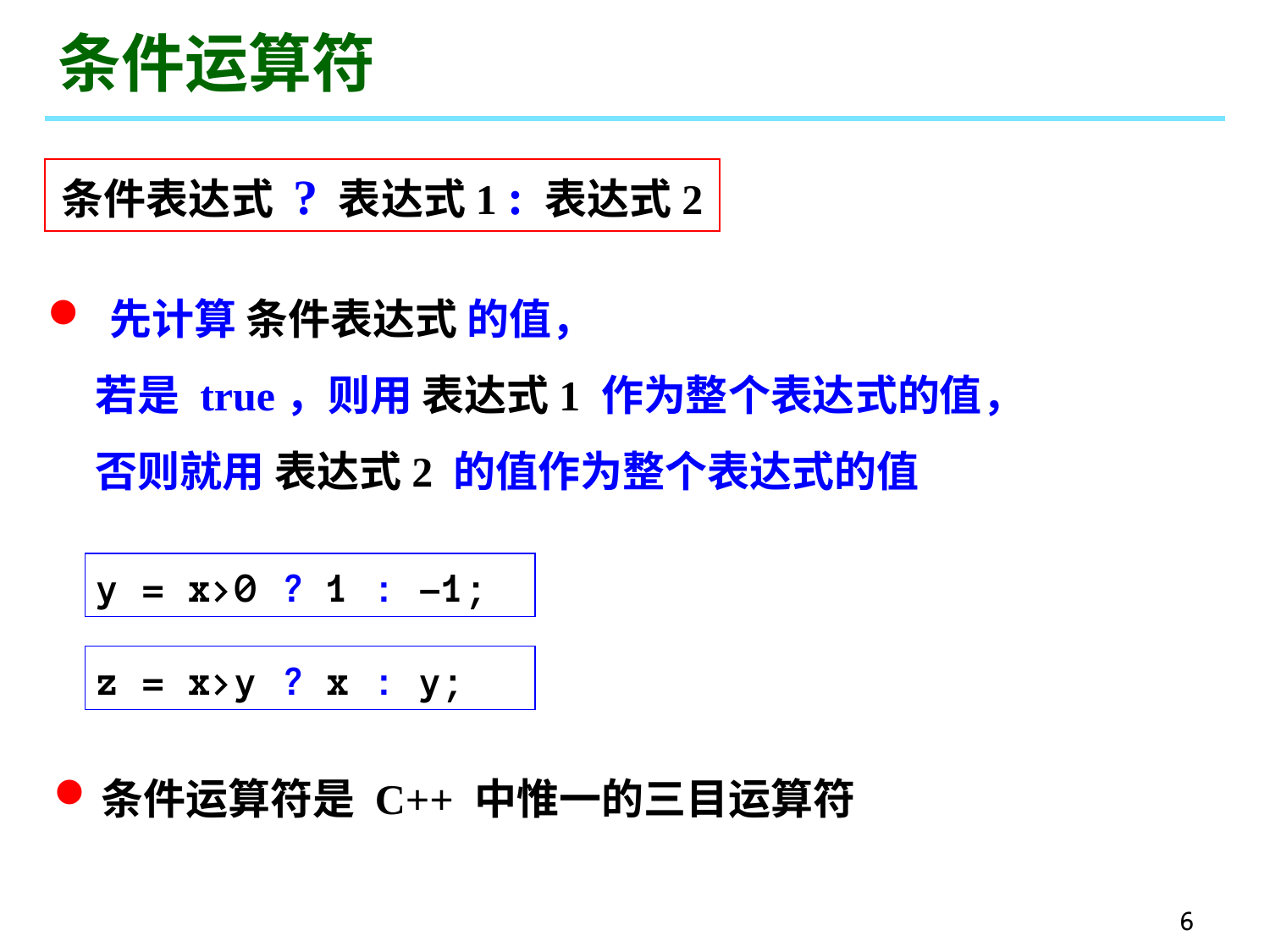

# 条件运算符
条件表达式 ? 表达式1 : 表达式2
 先计算 条件表达式 的值，
    若是 true，则用 表达式1 作为整个表达式的值，
    否则就用 表达式2 的值作为整个表达式的值
y = x>0 ? 1 : -1;
z = x>y ? x : y;
条件运算符是 C++ 中惟一的三目运算符
6